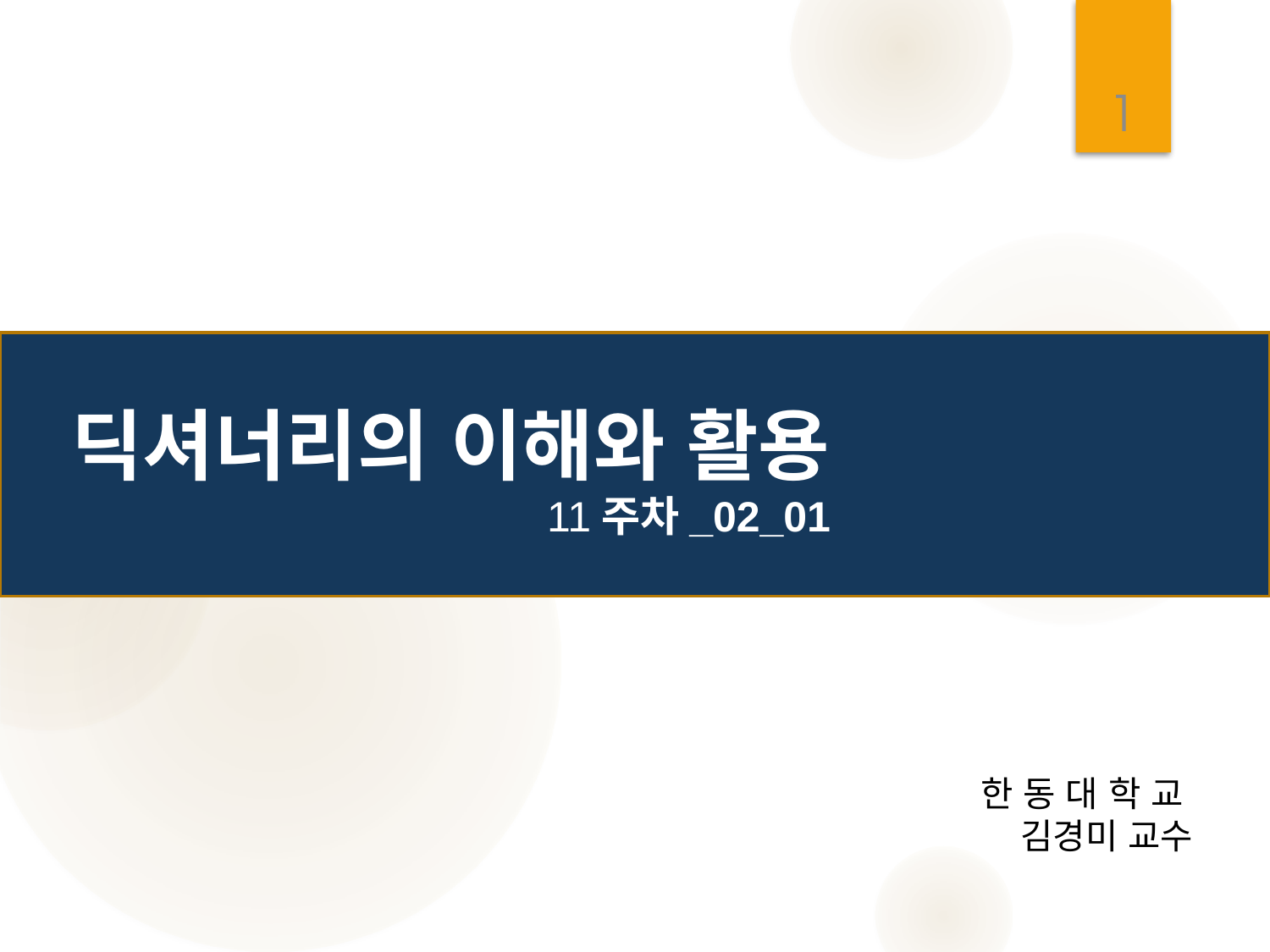

1

# 딕셔너리의 이해와 활용 11주차_02_01
한 동 대 학 교
김경미 교수